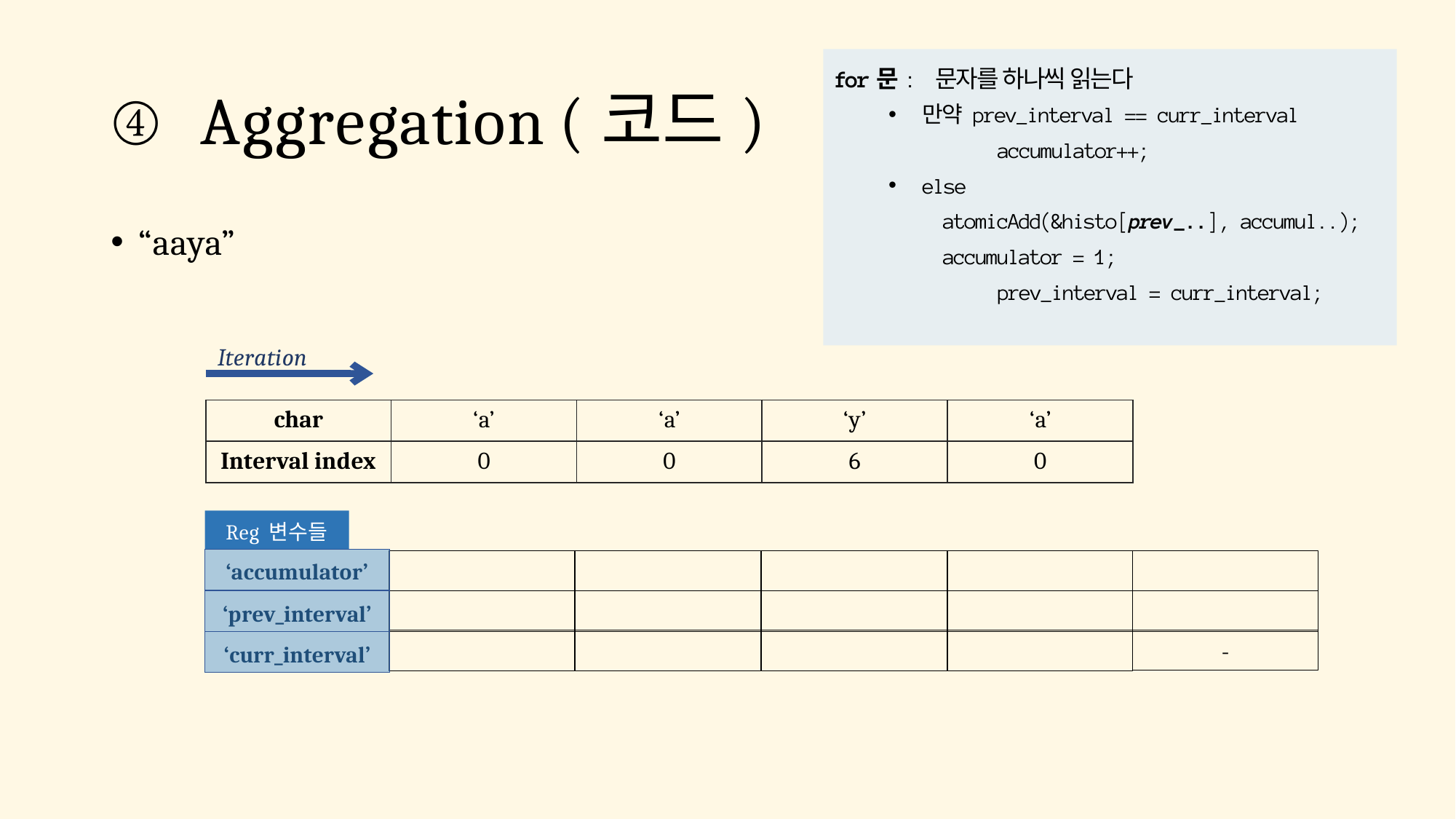

# Aggregation (코드)
for문: 문자를 하나씩 읽는다
만약 prev_interval == curr_interval
	accumulator++;
else
atomicAdd(&histo[prev_..], accumul..);
accumulator = 1;
	prev_interval = curr_interval;

“aaya”

Iteration
| char | ‘a’ | ‘a’ | ‘y’ | ‘a’ |
| --- | --- | --- | --- | --- |
| Interval index | 0 | 0 | 6 | 0 |
Reg 변수들
‘accumulator’

‘prev_interval’

-
‘curr_interval’